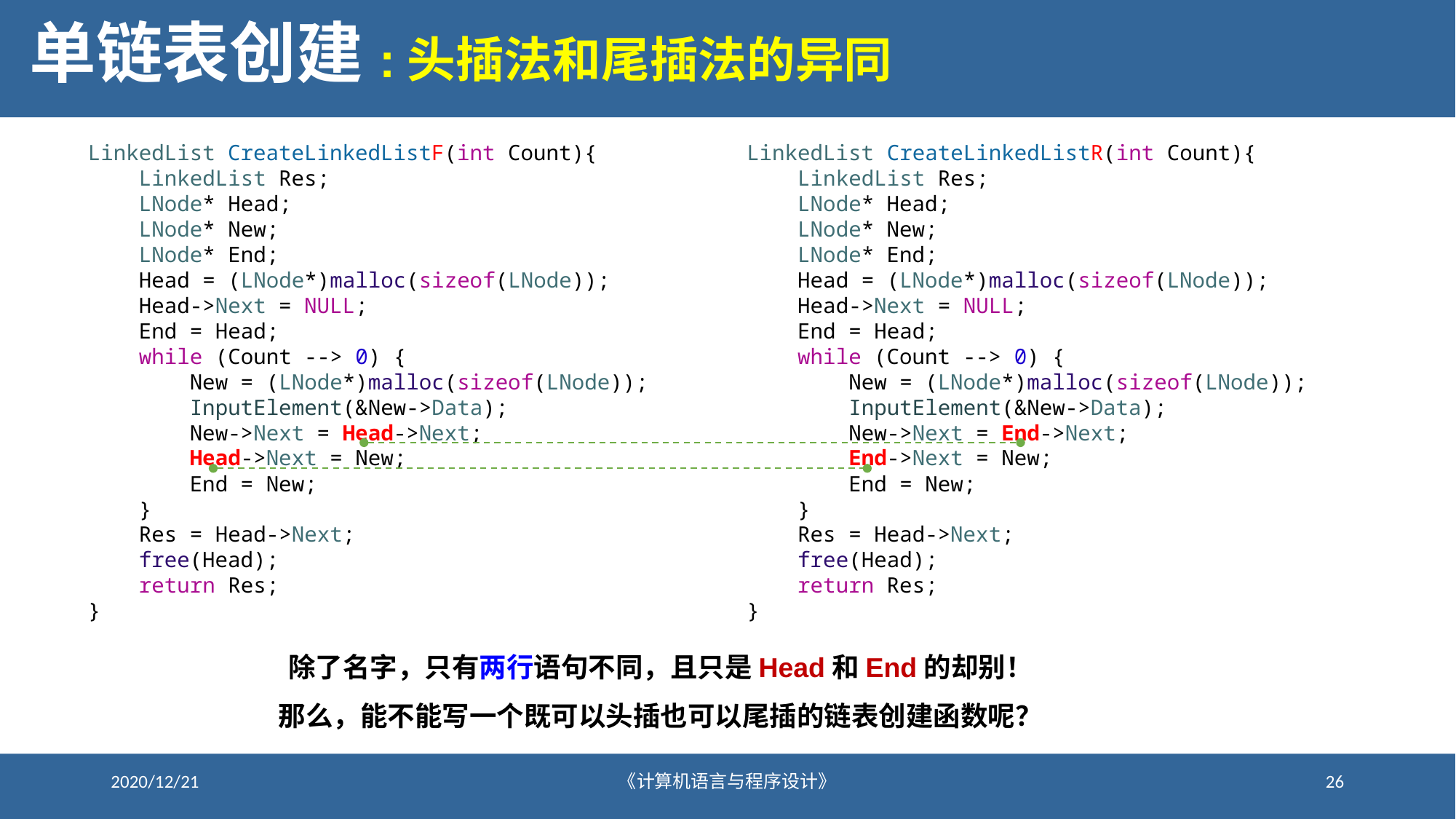

# 单链表创建:头插法和尾插法的异同
LinkedList CreateLinkedListF(int Count){
    LinkedList Res;
    LNode* Head;
    LNode* New;
    LNode* End;
    Head = (LNode*)malloc(sizeof(LNode));
    Head->Next = NULL;
    End = Head;
    while (Count --> 0) {
        New = (LNode*)malloc(sizeof(LNode));
        InputElement(&New->Data);
        New->Next = Head->Next;
        Head->Next = New;
        End = New;
    }
    Res = Head->Next;
    free(Head);
    return Res;
}
LinkedList CreateLinkedListR(int Count){
    LinkedList Res;
    LNode* Head;
    LNode* New;
    LNode* End;
    Head = (LNode*)malloc(sizeof(LNode));
    Head->Next = NULL;
    End = Head;
    while (Count --> 0) {
        New = (LNode*)malloc(sizeof(LNode));
        InputElement(&New->Data);
        New->Next = End->Next;
        End->Next = New;
        End = New;
    }
    Res = Head->Next;
    free(Head);
    return Res;
}
除了名字，只有两行语句不同，且只是Head和End的却别！
那么，能不能写一个既可以头插也可以尾插的链表创建函数呢？
2020/12/21
《计算机语言与程序设计》
26